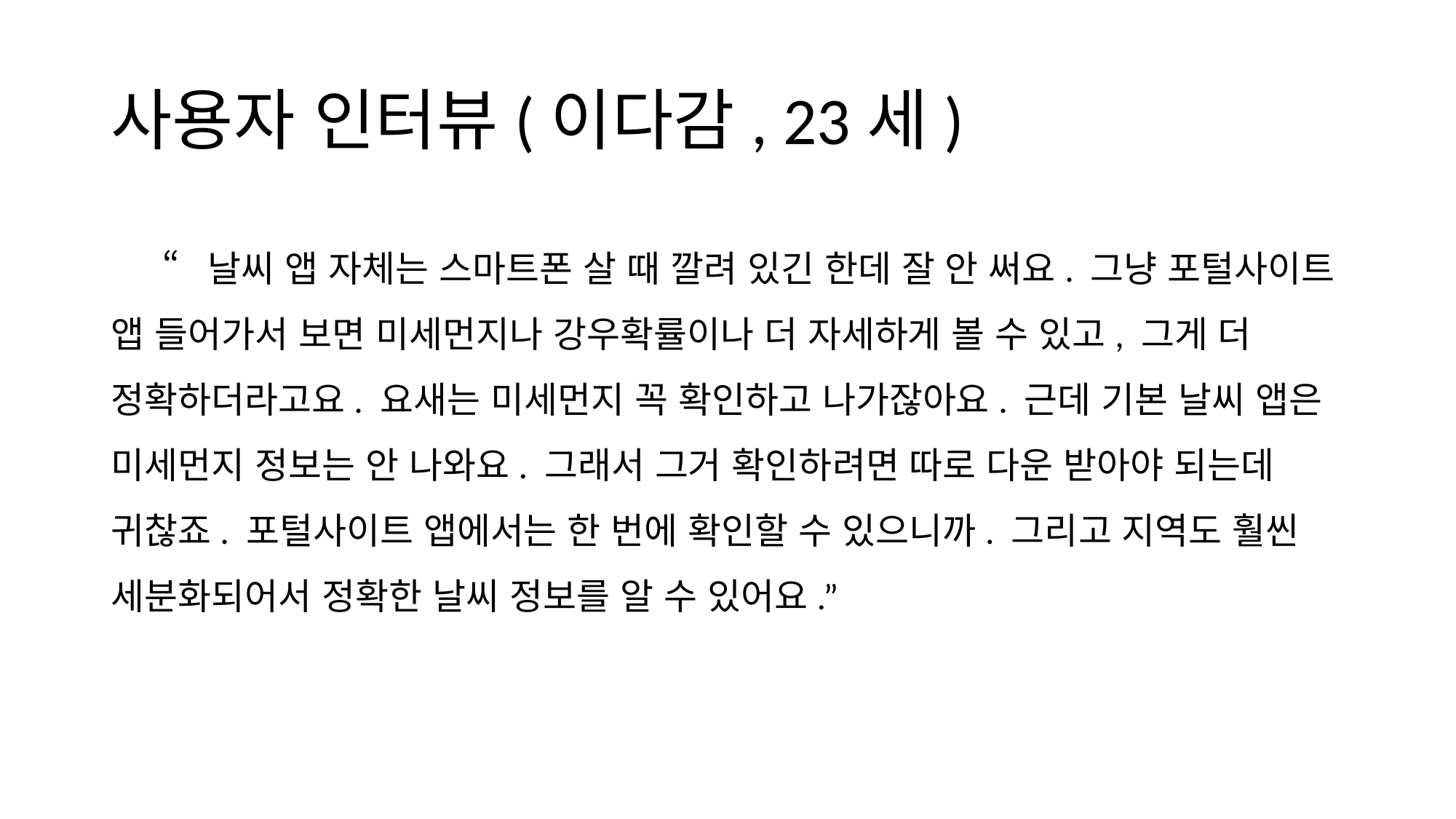

# 사용자 인터뷰(이다감, 23세)
“날씨 앱 자체는 스마트폰 살 때 깔려 있긴 한데 잘 안 써요. 그냥 포털사이트 앱 들어가서 보면 미세먼지나 강우확률이나 더 자세하게 볼 수 있고, 그게 더 정확하더라고요. 요새는 미세먼지 꼭 확인하고 나가잖아요. 근데 기본 날씨 앱은 미세먼지 정보는 안 나와요. 그래서 그거 확인하려면 따로 다운 받아야 되는데 귀찮죠. 포털사이트 앱에서는 한 번에 확인할 수 있으니까. 그리고 지역도 훨씬 세분화되어서 정확한 날씨 정보를 알 수 있어요.”